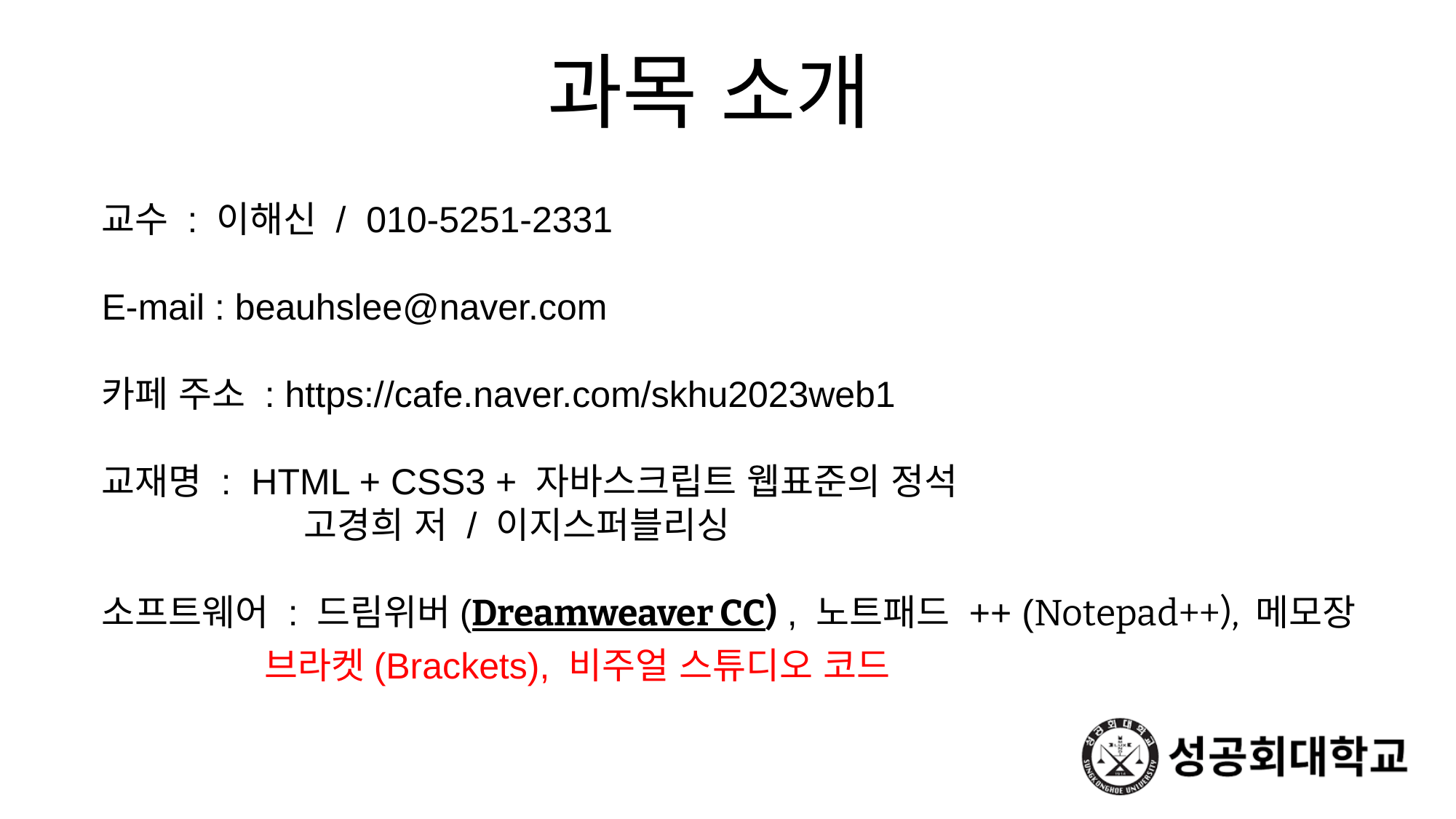

과목 소개
교수 : 이해신 /  010-5251-2331

E-mail : beauhslee@naver.com

카페 주소 : https://cafe.naver.com/skhu2023web1

교재명 :  HTML + CSS3 + 자바스크립트 웹표준의 정석
                   고경희 저 / 이지스퍼블리싱

소프트웨어 : 드림위버(Dreamweaver CC) , 노트패드 ++ (Notepad++), 메모장
                       브라켓(Brackets), 비주얼 스튜디오 코드